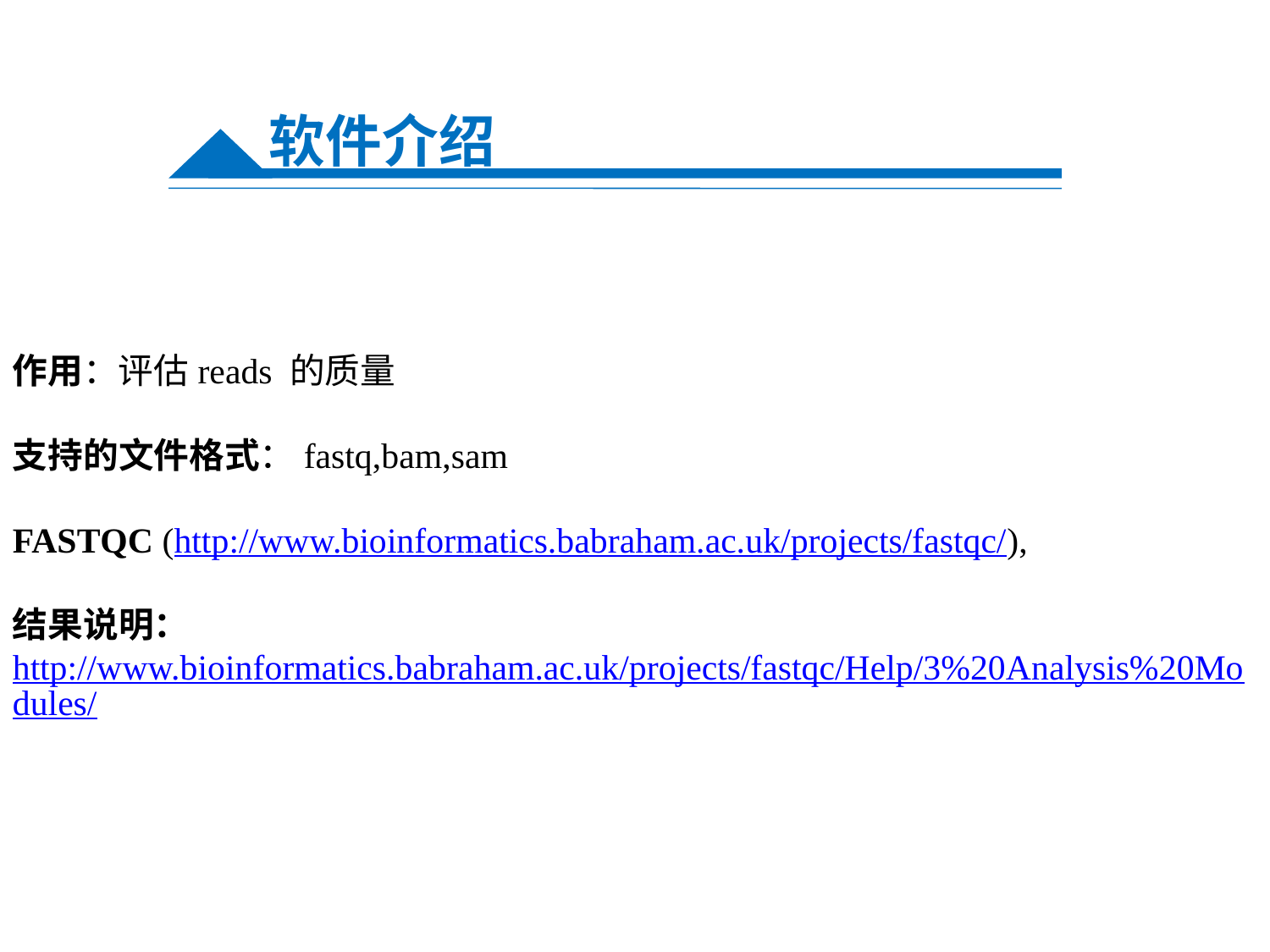

软件介绍

作用：评估reads 的质量

支持的文件格式：fastq,bam,sam

FASTQC (http://www.bioinformatics.babraham.ac.uk/projects/fastqc/),

结果说明：
http://www.bioinformatics.babraham.ac.uk/projects/fastqc/Help/3%20Analysis%20Modules/